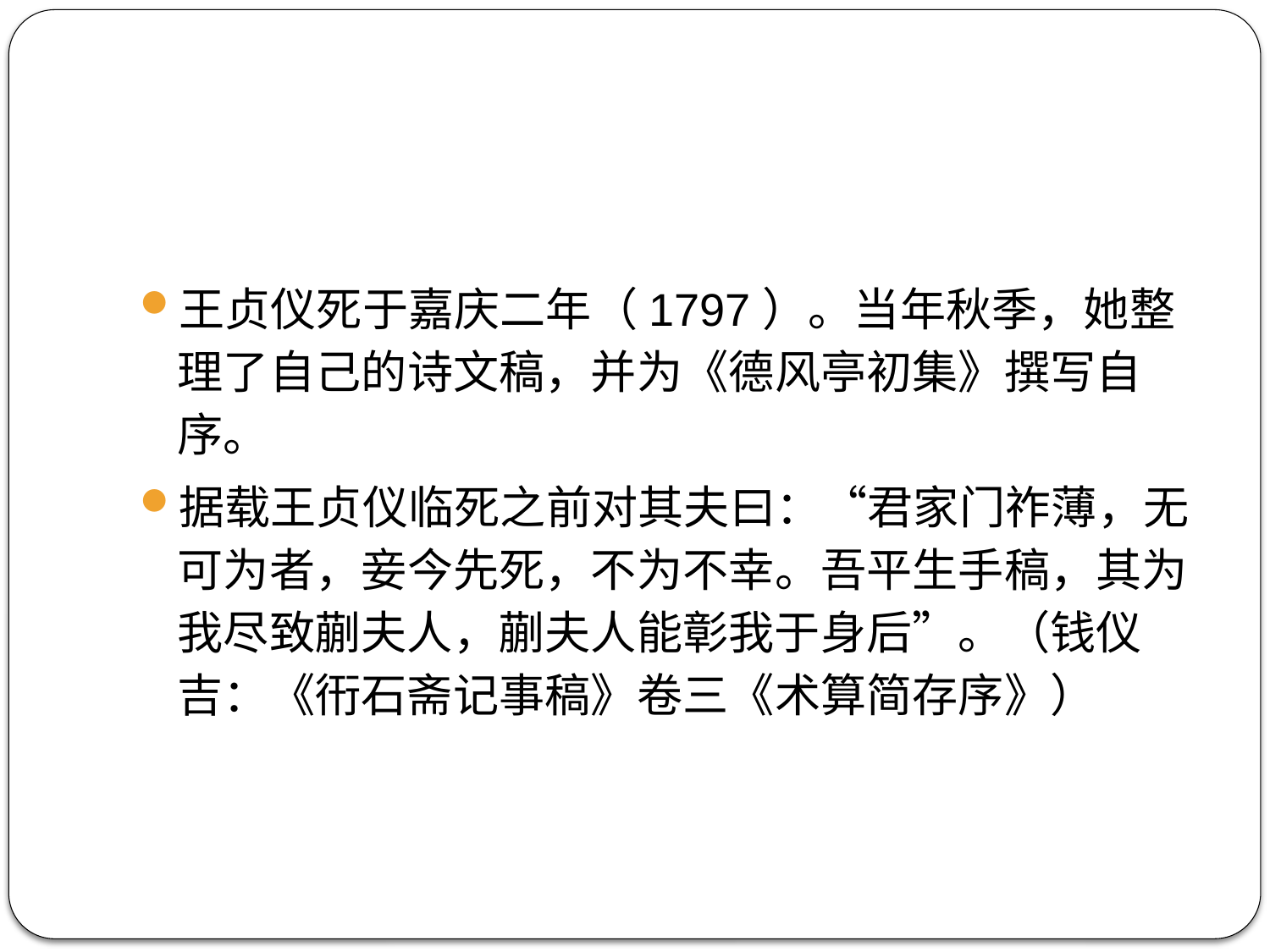

#

王贞仪死于嘉庆二年（1797）。当年秋季，她整理了自己的诗文稿，并为《德风亭初集》撰写自序。
据载王贞仪临死之前对其夫曰：“君家门祚薄，无可为者，妾今先死，不为不幸。吾平生手稿，其为我尽致蒯夫人，蒯夫人能彰我于身后”。（钱仪吉：《衎石斋记事稿》卷三《术算简存序》）